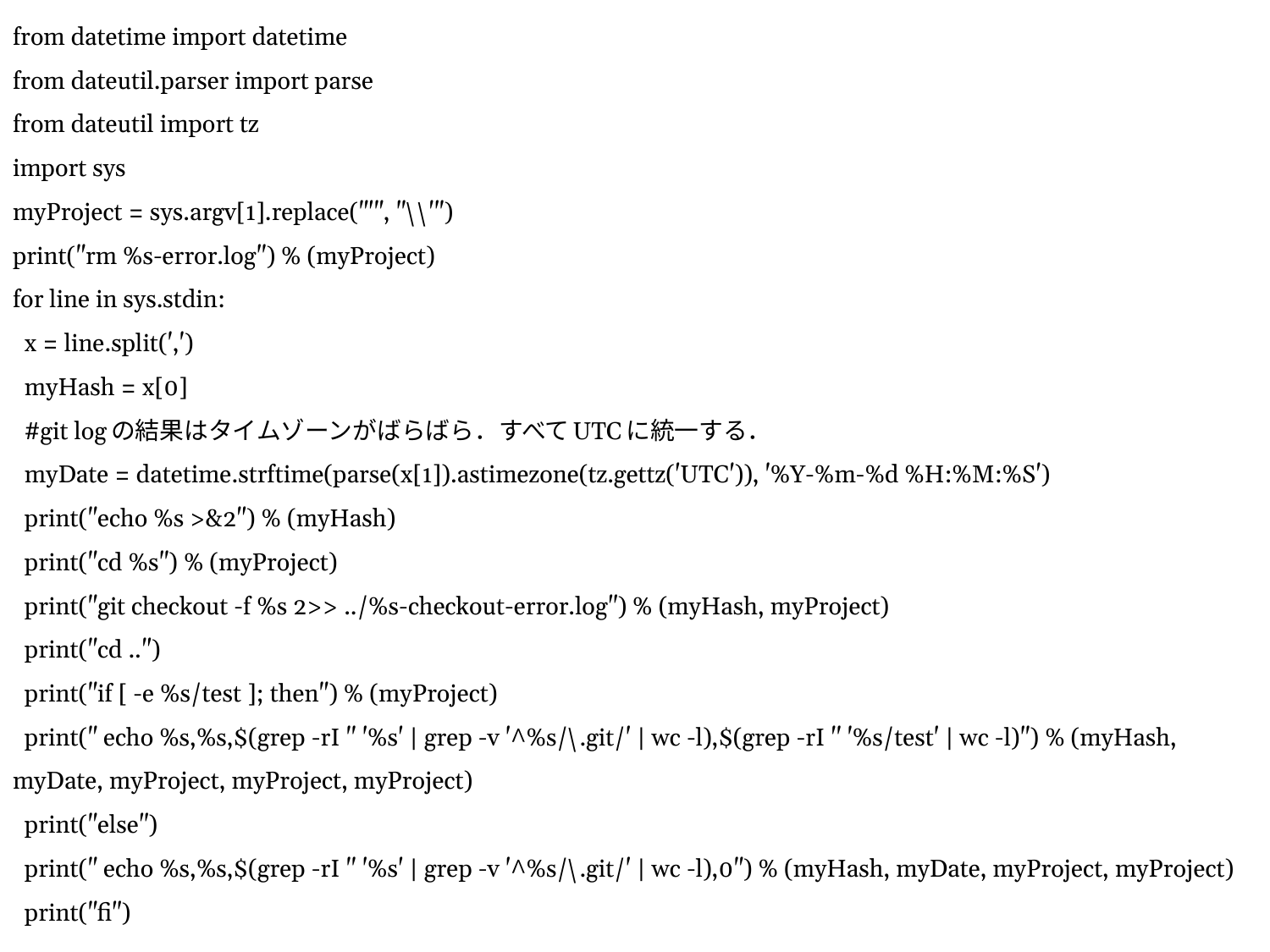

from datetime import datetime
from dateutil.parser import parse
from dateutil import tz
import sys
myProject = sys.argv[1].replace("'", "\\'")
print("rm %s-error.log") % (myProject)
for line in sys.stdin:
  x = line.split(',')
  myHash = x[0]
  #git logの結果はタイムゾーンがばらばら．すべてUTCに統一する．
  myDate = datetime.strftime(parse(x[1]).astimezone(tz.gettz('UTC')), '%Y-%m-%d %H:%M:%S')
  print("echo %s >&2") % (myHash)
  print("cd %s") % (myProject)
  print("git checkout -f %s 2>> ../%s-checkout-error.log") % (myHash, myProject)
  print("cd ..")
  print("if [ -e %s/test ]; then") % (myProject)
  print(" echo %s,%s,$(grep -rI '' '%s' | grep -v '^%s/\.git/' | wc -l),$(grep -rI '' '%s/test' | wc -l)") % (myHash, myDate, myProject, myProject, myProject)
  print("else")
  print(" echo %s,%s,$(grep -rI '' '%s' | grep -v '^%s/\.git/' | wc -l),0") % (myHash, myDate, myProject, myProject)
  print("fi")